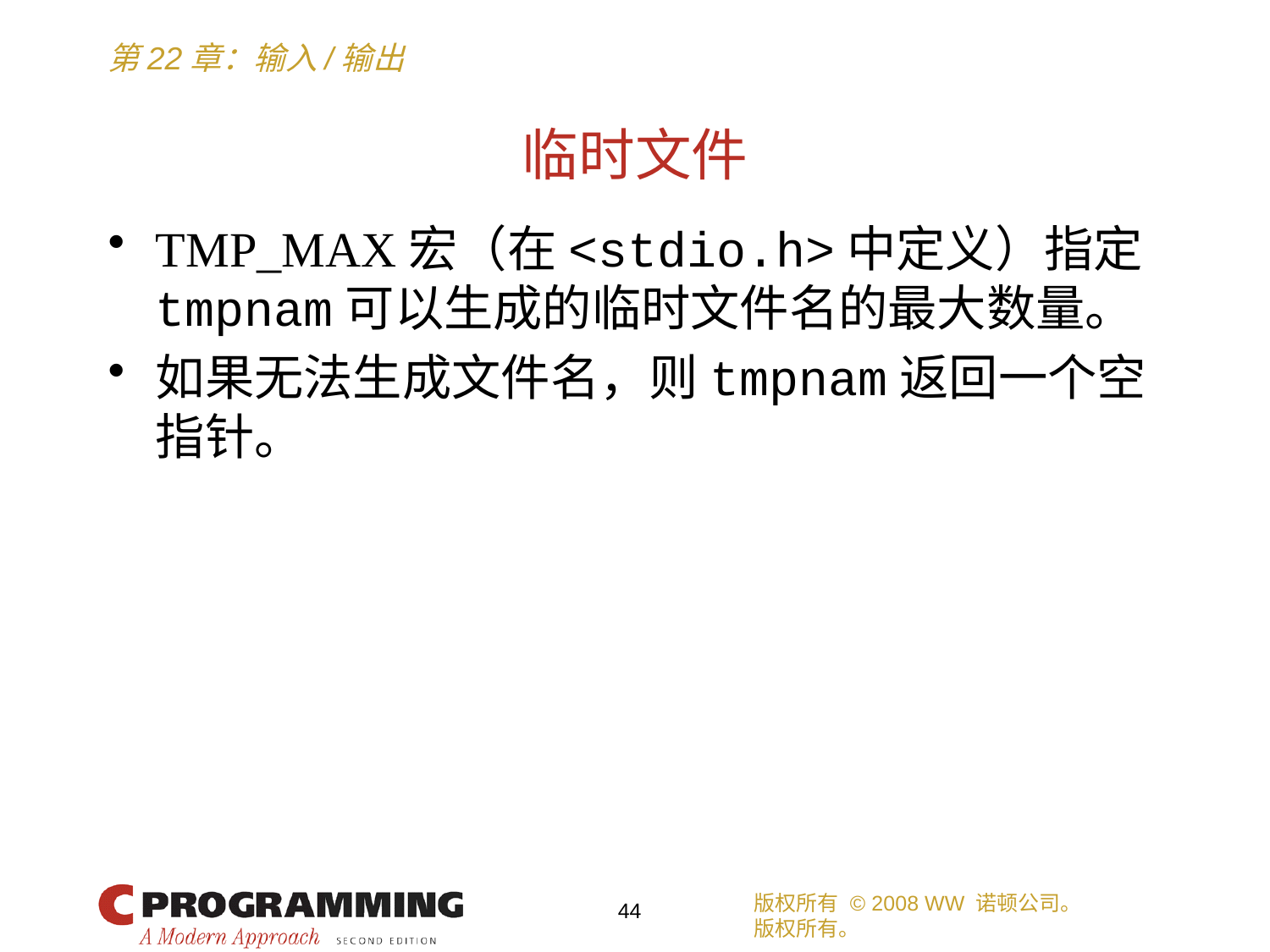

# 临时文件
TMP_MAX宏（在<stdio.h>中定义）指定tmpnam可以生成的临时文件名的最大数量。
如果无法生成文件名，则tmpnam返回一个空指针。

版权所有 © 2008 WW 诺顿公司。
版权所有。
44